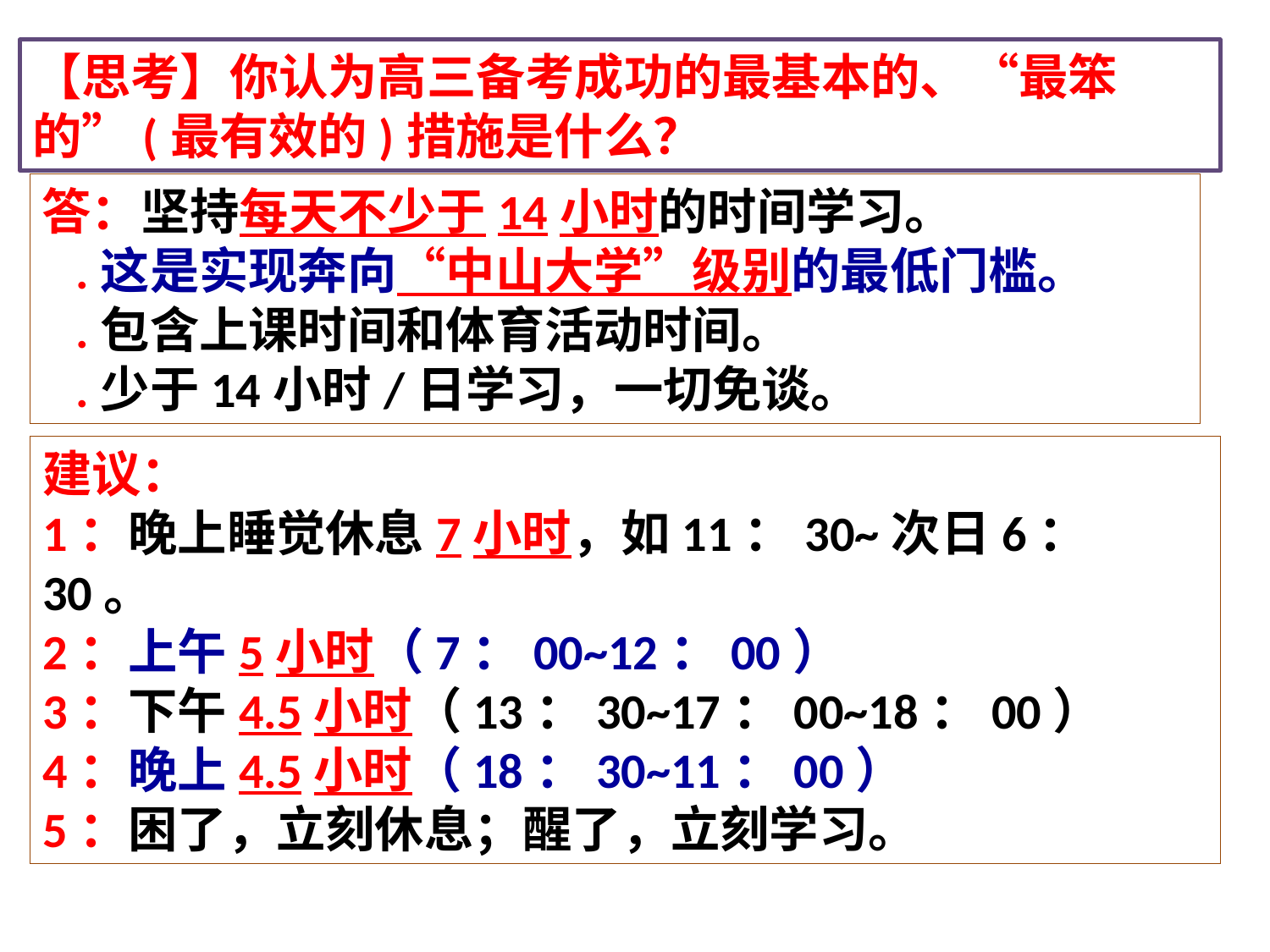

【思考】你认为高三备考成功的最基本的、“最笨的”(最有效的)措施是什么？
答：坚持每天不少于14小时的时间学习。
   .这是实现奔向“中山大学”级别的最低门槛。
   .包含上课时间和体育活动时间。
   .少于14小时/日学习，一切免谈。
建议：
1：晚上睡觉休息7小时，如11：30~次日6：30。
2：上午5小时（7：00~12：00）
3：下午4.5小时（13：30~17：00~18：00）
4：晚上4.5小时（18：30~11：00）
5：困了，立刻休息；醒了，立刻学习。